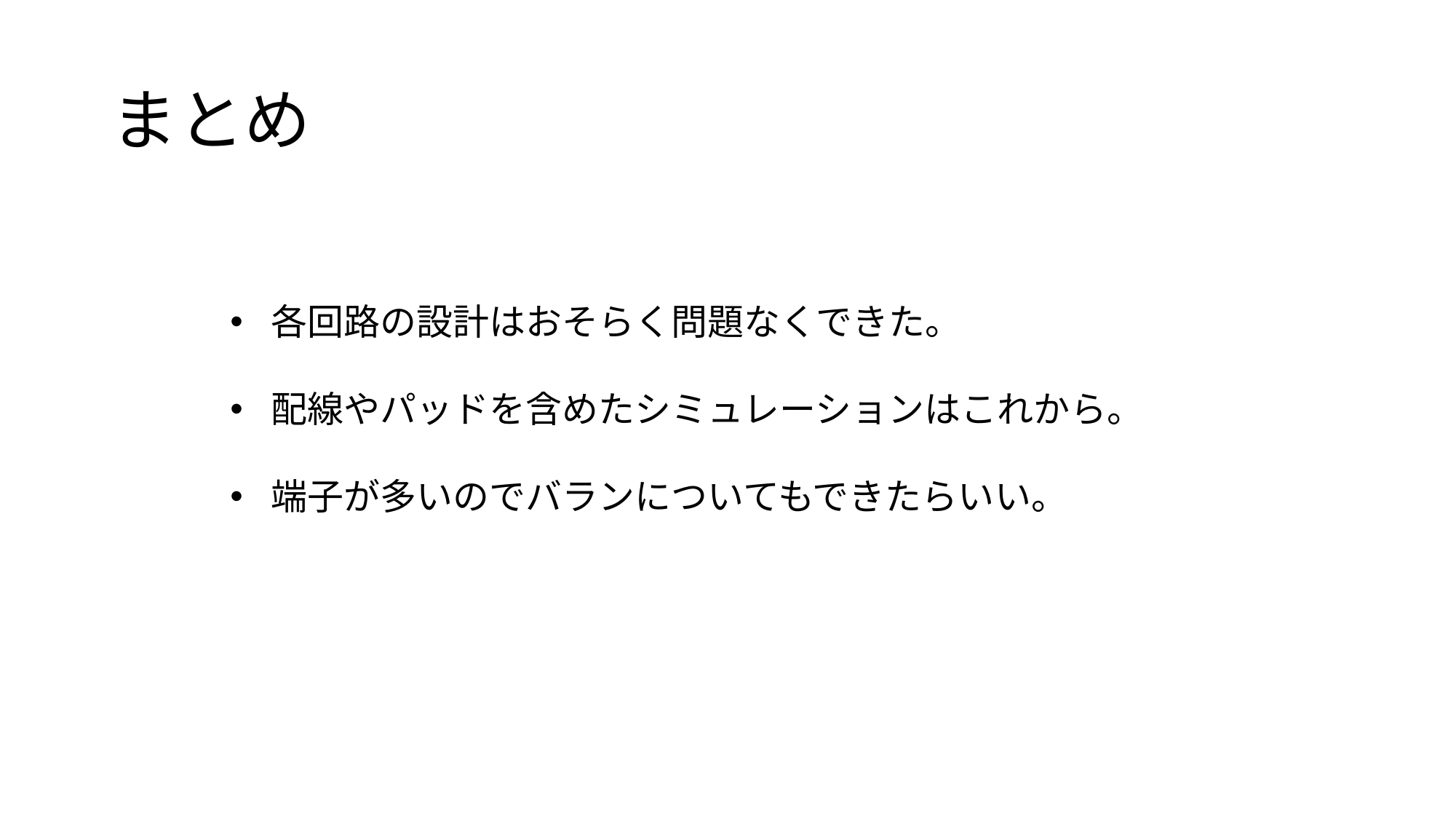

# まとめ
各回路の設計はおそらく問題なくできた。

配線やパッドを含めたシミュレーションはこれから。

端子が多いのでバランについてもできたらいい。